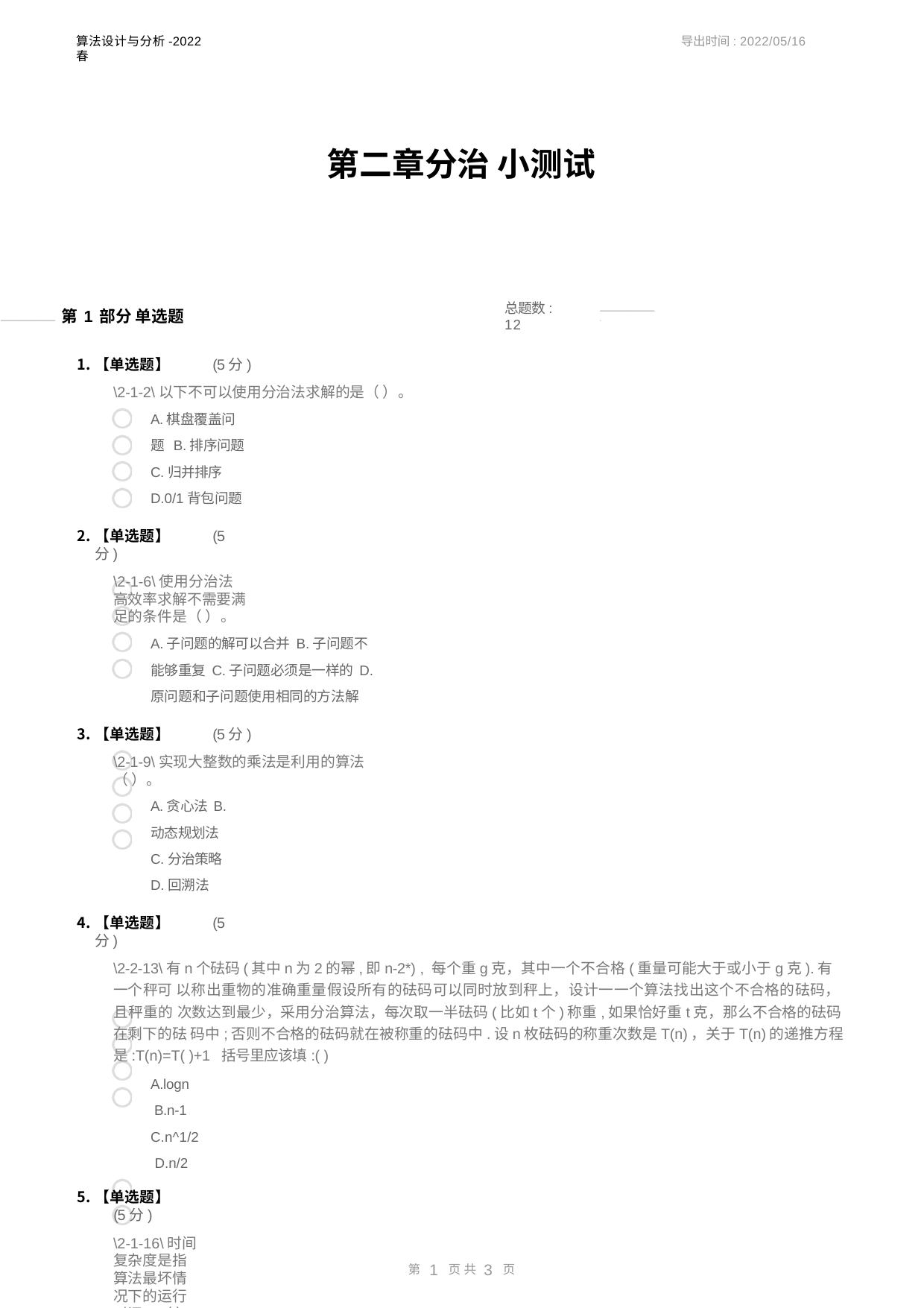

算法设计与分析-2022春
导出时间: 2022/05/16
第二章分治 小测试
........................................................................................................................ 第1部分 单选题
总题数: 12
........................................................................................................................
.
.
【单选题】	(5分)
\2-1-2\以下不可以使用分治法求解的是（ ）。
A.棋盘覆盖问题  B.排序问题 C.归并排序 D.0/1背包问题

【单选题】	(5分)
\2-1-6\使用分治法高效率求解不需要满足的条件是（ ）。
A.子问题的解可以合并 B.子问题不能够重复 C.子问题必须是一样的 D.原问题和子问题使用相同的方法解

【单选题】	(5分)
\2-1-9\实现大整数的乘法是利用的算法（ ）。
A.贪心法 B.动态规划法  C.分治策略 D.回溯法

【单选题】	(5分)
\2-2-13\有n个砝码(其中n为2的幂,即n-2*) , 每个重g克，其中一个不合格(重量可能大于或小于g克).有一个秤可 以称出重物的准确重量假设所有的砝码可以同时放到秤上，设计一一个算法找出这个不合格的砝码，且秤重的 次数达到最少，采用分治算法，每次取一半砝码(比如t个)称重,如果恰好重t克，那么不合格的砝码在剩下的砝 码中;否则不合格的砝码就在被称重的砝码中.设n枚砝码的称重次数是T(n)，关于T(n)的递推方程是:T(n)=T( )+1  括号里应该填:( )
A.logn  B.n-1
C.n^1/2  D.n/2
【单选题】	(5分)
\2-1-16\时间复杂度是指算法最坏情况下的运行时间。（ ）
A.V
B.X

第	页共	页
1
3